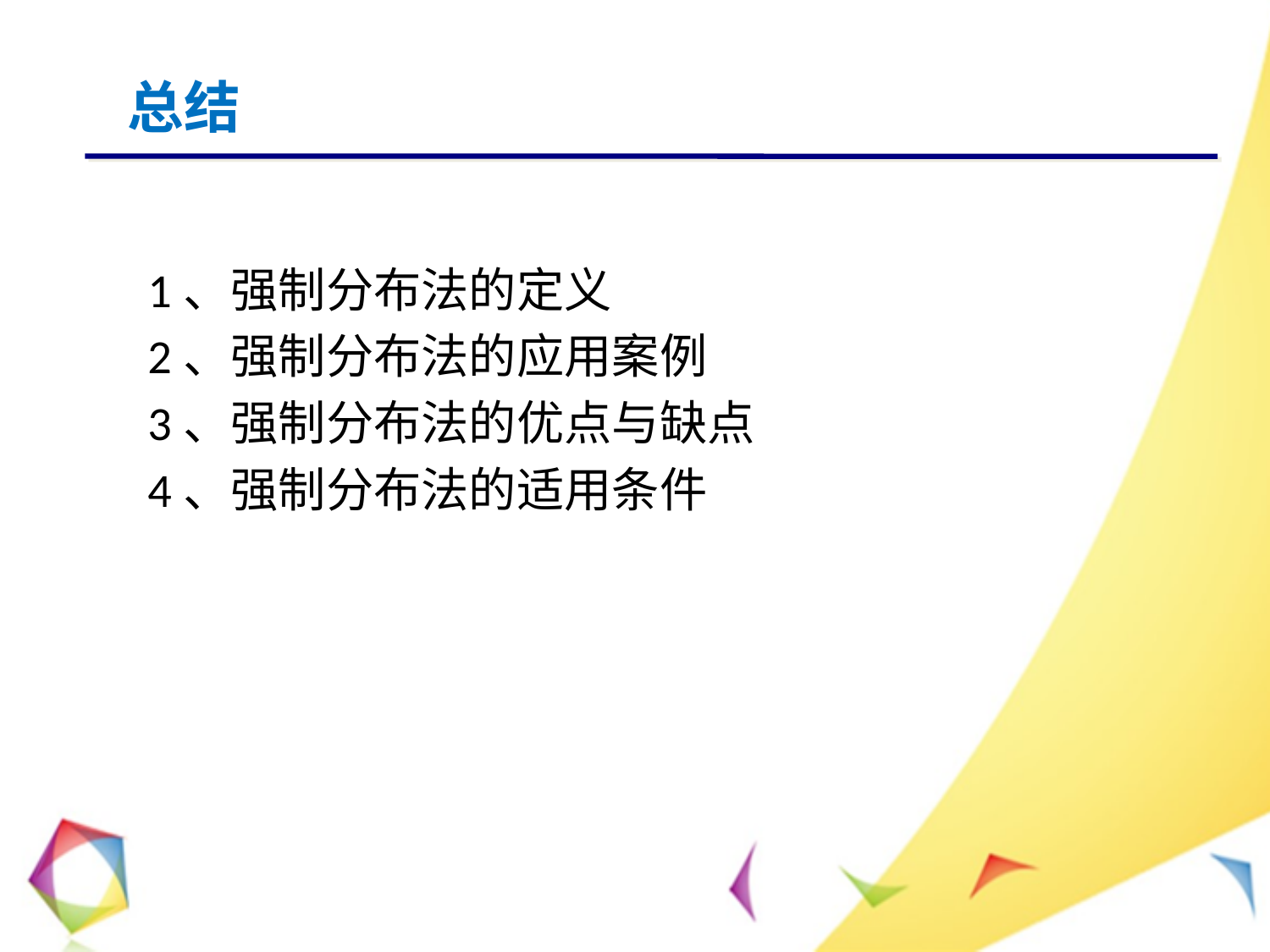

总结

1、强制分布法的定义
2、强制分布法的应用案例
3、强制分布法的优点与缺点
4、强制分布法的适用条件